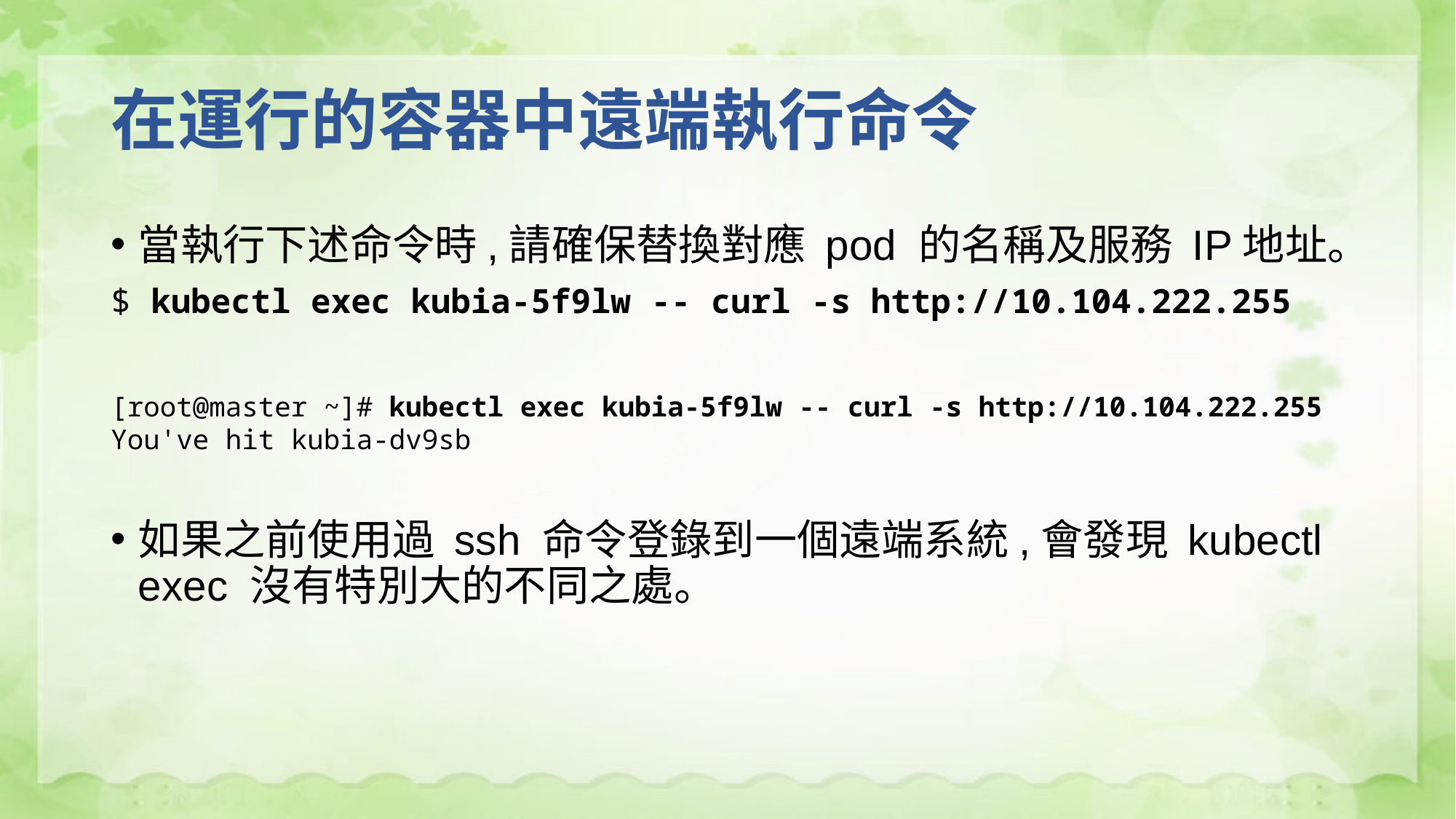

# 在運行的容器中遠端執行命令
當執行下述命令時,請確保替換對應 pod 的名稱及服務 IP地址。
$ kubectl exec kubia-5f9lw -- curl -s http://10.104.222.255

如果之前使用過 ssh 命令登錄到一個遠端系統,會發現 kubectl exec 沒有特別大的不同之處。

[root@master ~]# kubectl exec kubia-5f9lw -- curl -s http://10.104.222.255
You've hit kubia-dv9sb